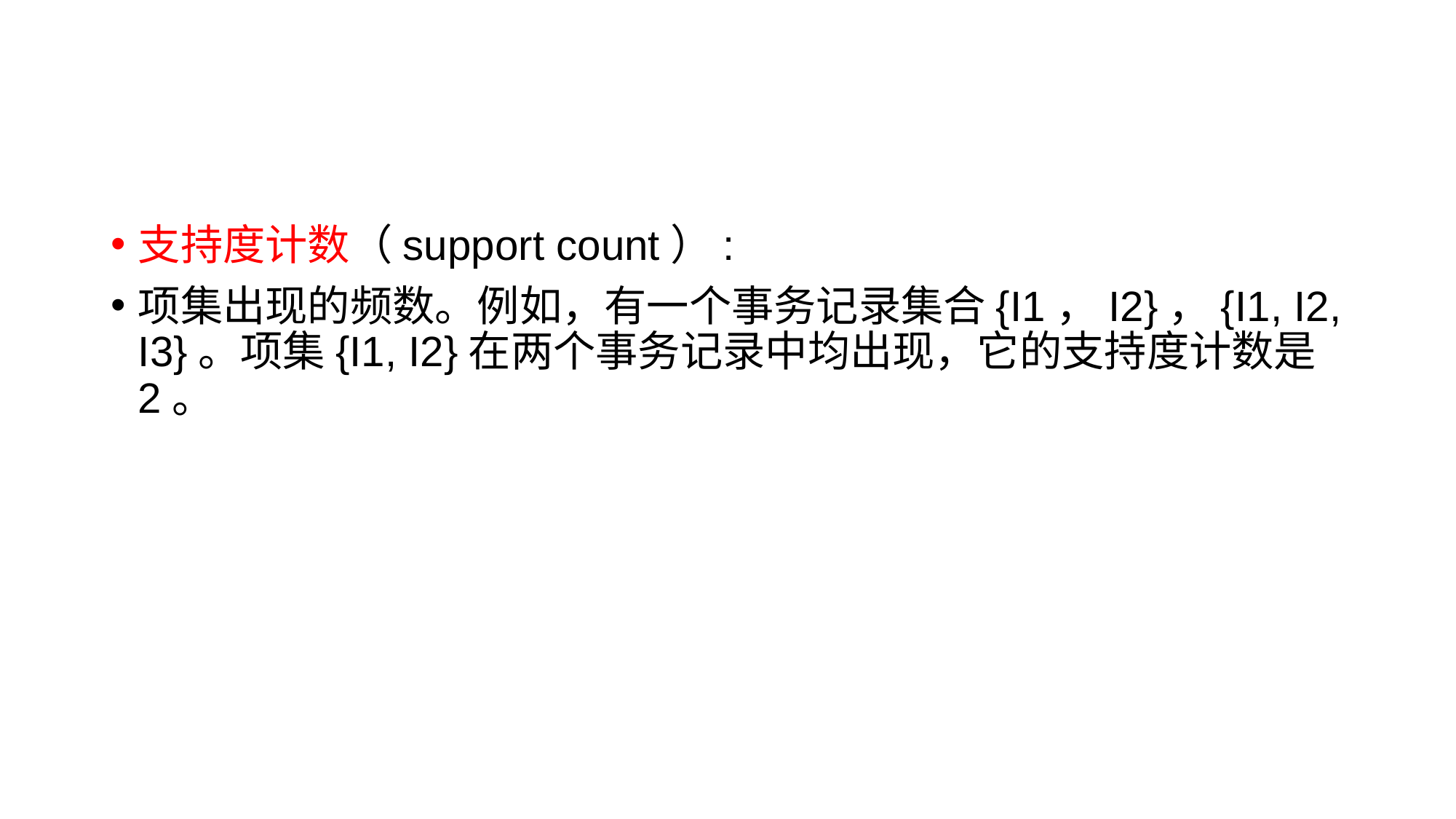

#
支持度计数（support count）:
项集出现的频数。例如，有一个事务记录集合{I1，I2}，{I1, I2, I3}。项集{I1, I2}在两个事务记录中均出现，它的支持度计数是2。